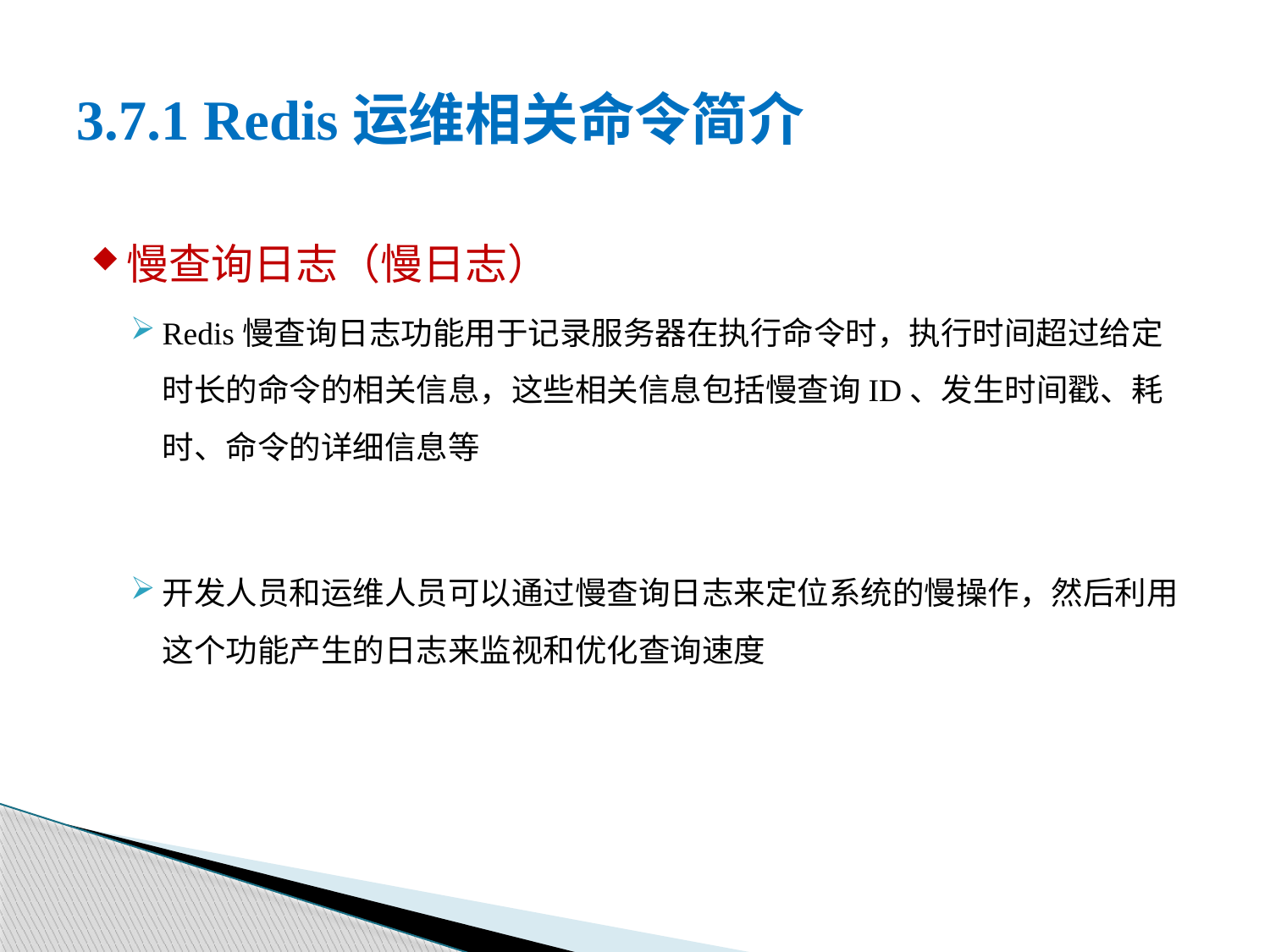

# 3.7.1 Redis运维相关命令简介
慢查询日志（慢日志）
Redis慢查询日志功能用于记录服务器在执行命令时，执行时间超过给定时长的命令的相关信息，这些相关信息包括慢查询ID、发生时间戳、耗时、命令的详细信息等

开发人员和运维人员可以通过慢查询日志来定位系统的慢操作，然后利用这个功能产生的日志来监视和优化查询速度